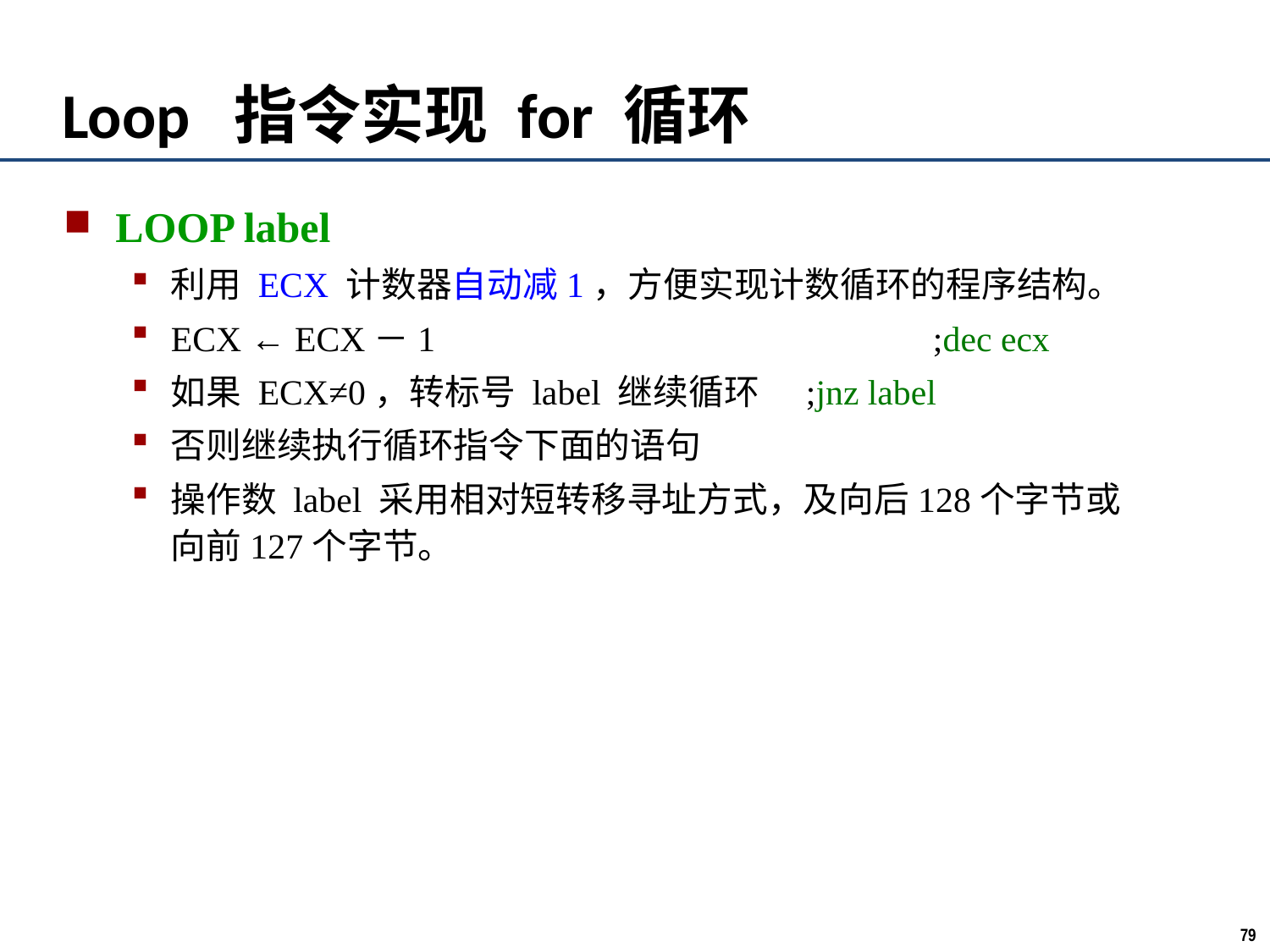

# Loop  指令实现 for 循环
LOOP label
利用 ECX 计数器自动减1，方便实现计数循环的程序结构。
ECX ← ECX－1				;dec ecx
如果 ECX≠0，转标号 label 继续循环	;jnz label
否则继续执行循环指令下面的语句
操作数 label 采用相对短转移寻址方式，及向后128个字节或向前127个字节。